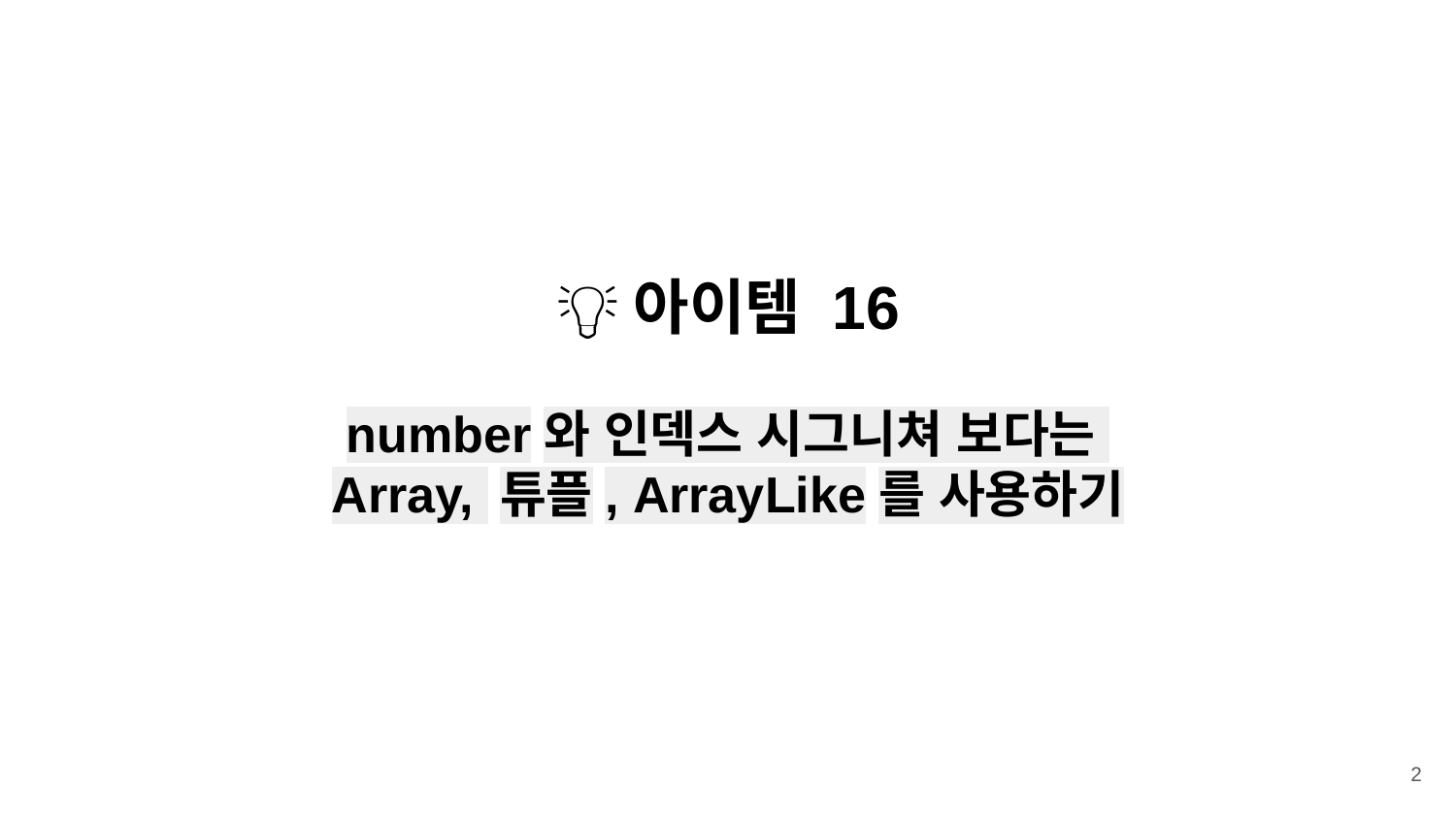

💡아이템 16

number와 인덱스 시그니쳐 보다는
Array, 튜플, ArrayLike를 사용하기
2